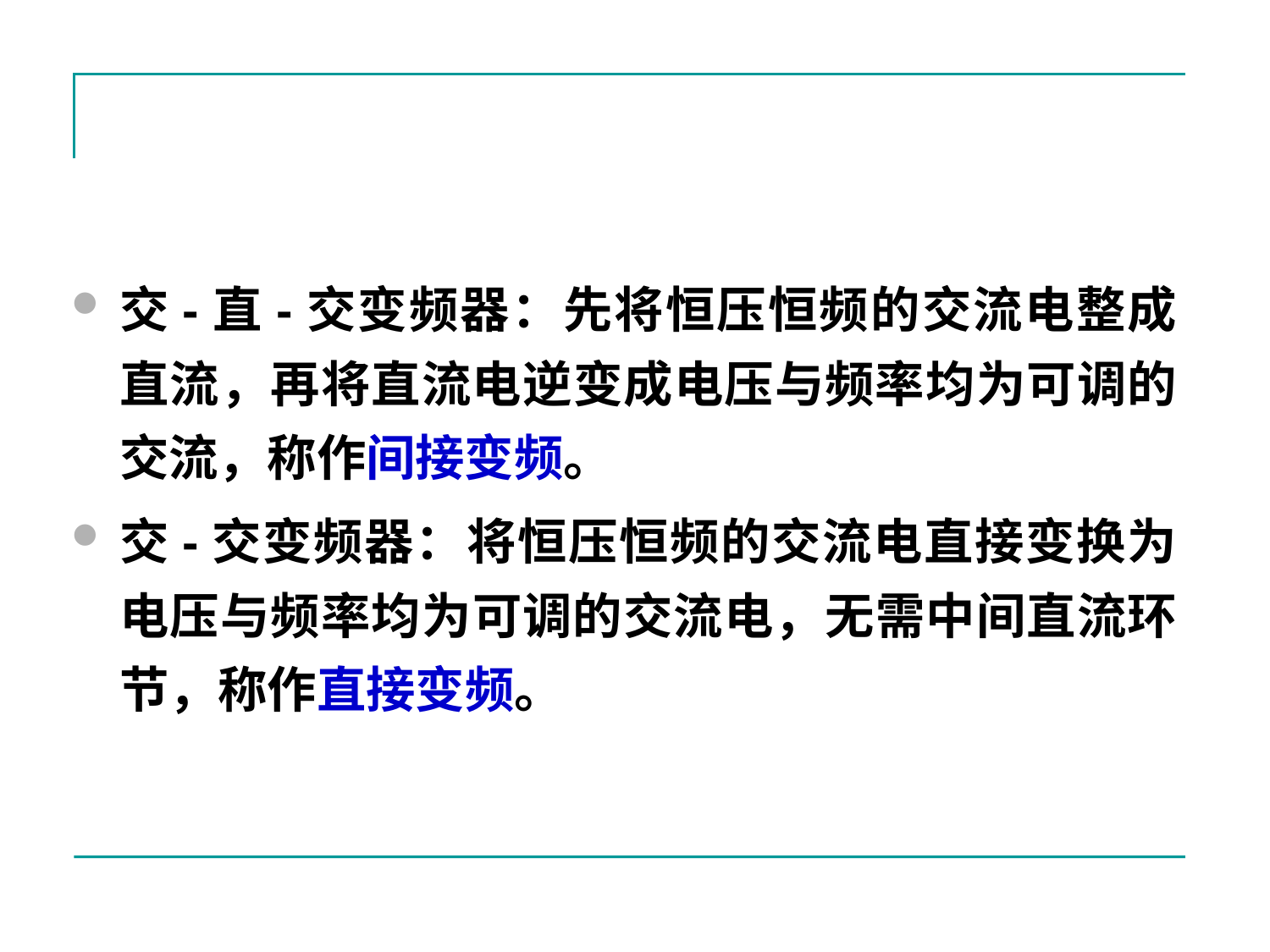

交-直-交变频器：先将恒压恒频的交流电整成直流，再将直流电逆变成电压与频率均为可调的交流，称作间接变频。
交-交变频器：将恒压恒频的交流电直接变换为电压与频率均为可调的交流电，无需中间直流环节，称作直接变频。